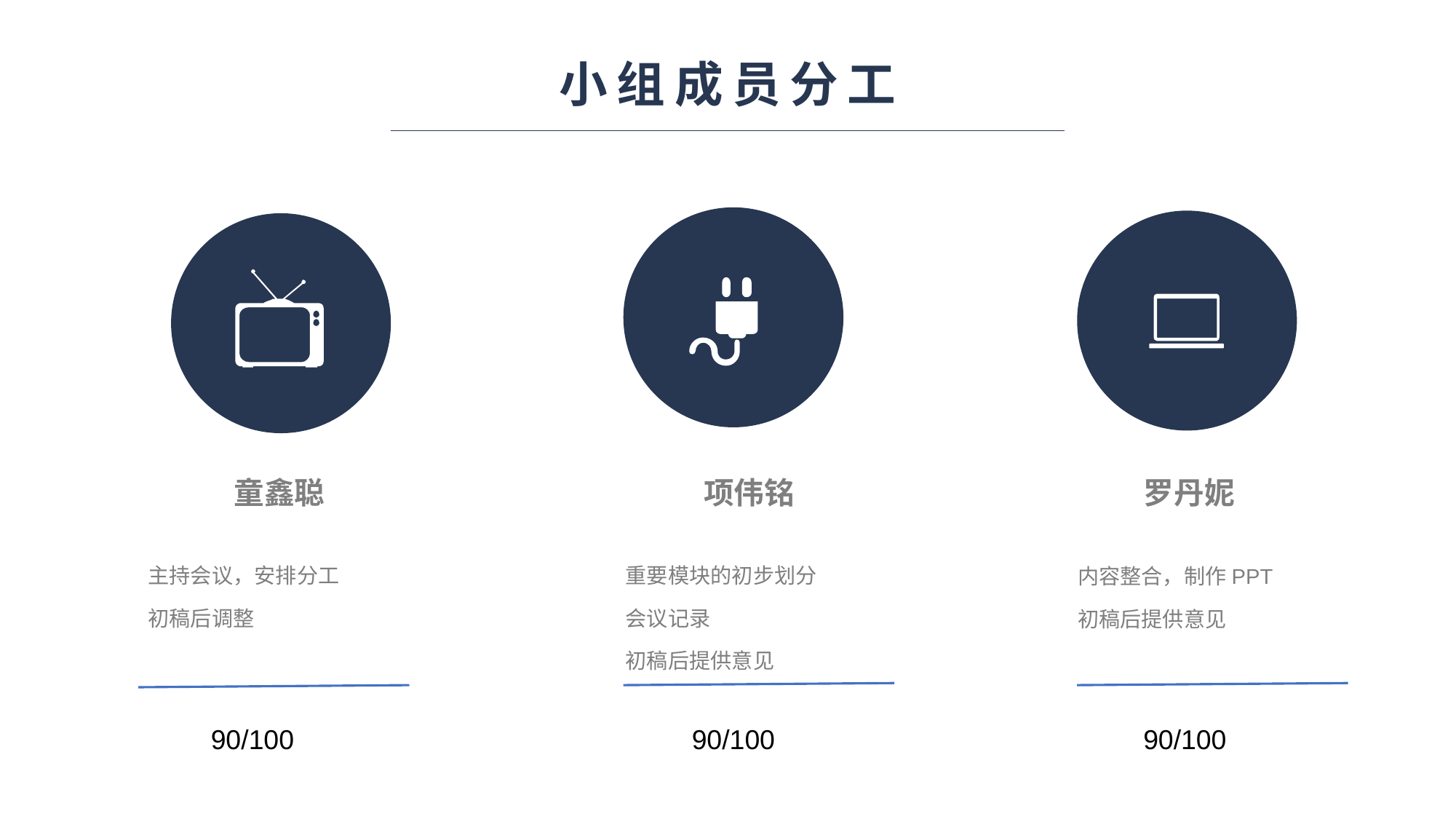

小组成员分工

童鑫聪
项伟铭
罗丹妮
主持会议，安排分工
初稿后调整
重要模块的初步划分
会议记录
初稿后提供意见
内容整合，制作PPT
初稿后提供意见
90/100
90/100
90/100